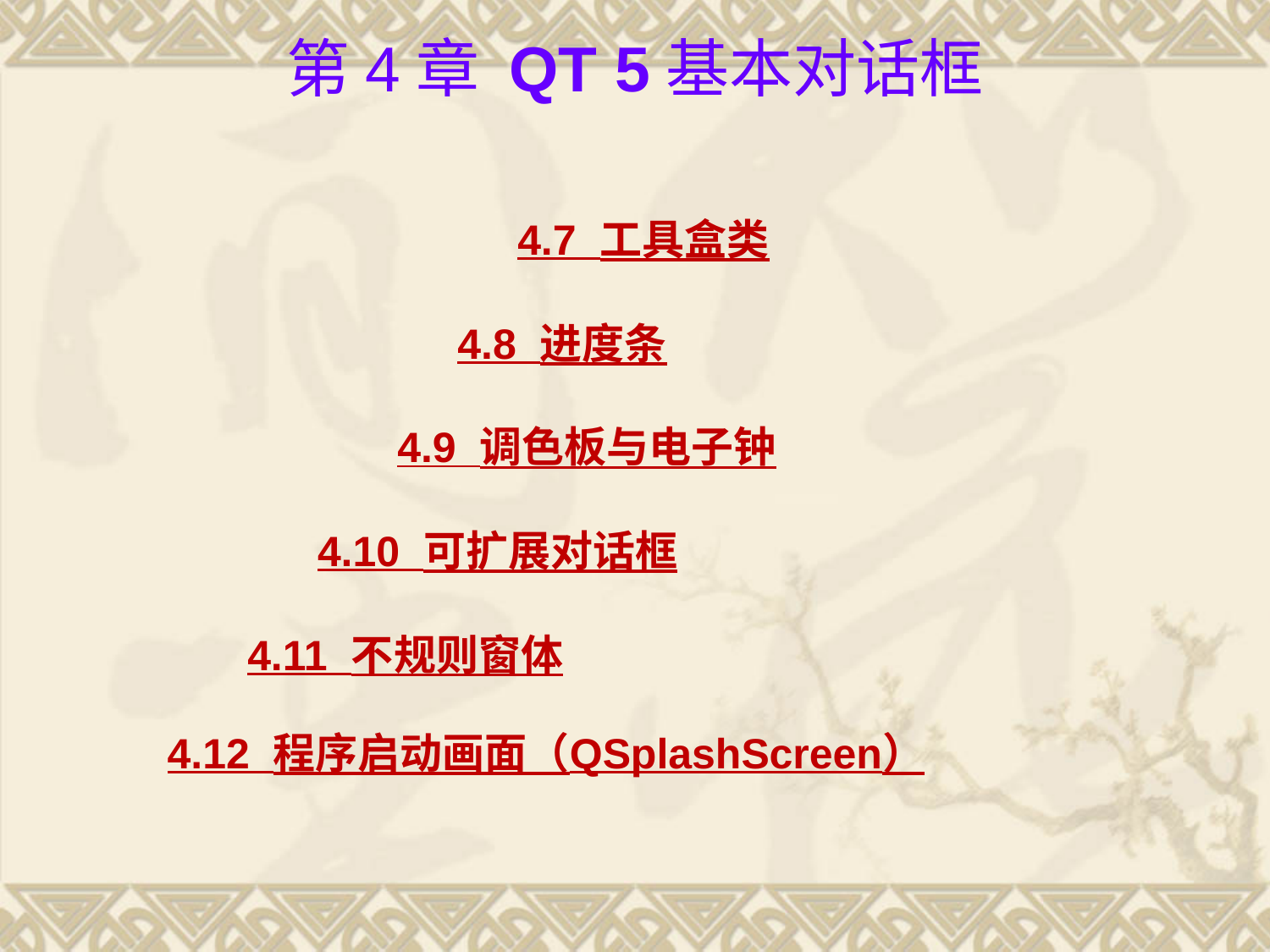

# 第4章 Qt 5基本对话框
4.7  工具盒类
4.8  进度条
4.9  调色板与电子钟
4.10  可扩展对话框
4.11  不规则窗体
4.12  程序启动画面（QSplashScreen）